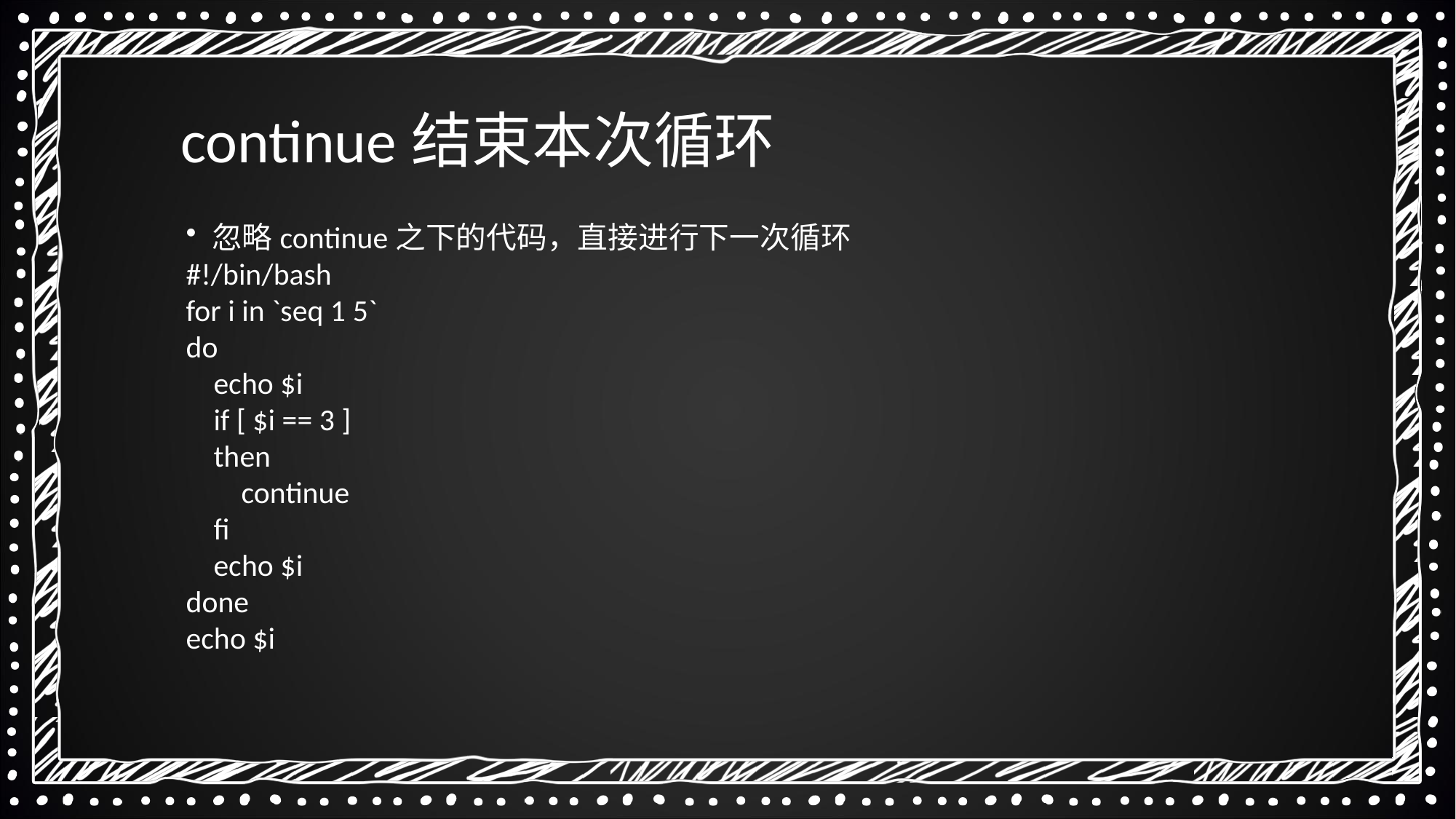

continue结束本次循环
忽略continue之下的代码，直接进行下一次循环
#!/bin/bash
for i in `seq 1 5`
do
    echo $i
    if [ $i == 3 ]
    then
        continue
    fi
    echo $i
done
echo $i